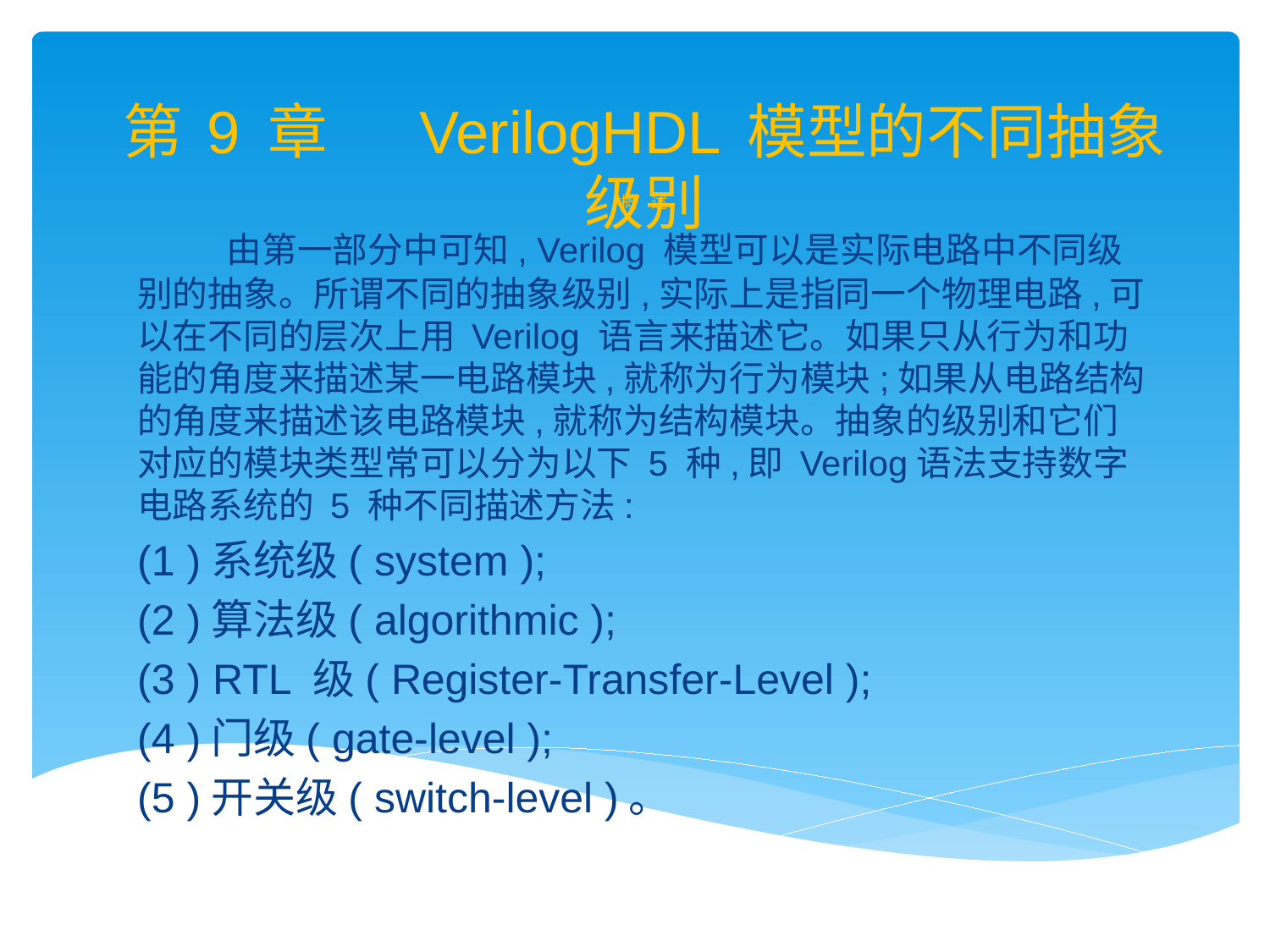

# 第 9 章      VerilogHDL 模型的不同抽象级别
概    述
         由第一部分中可知, Verilog 模型可以是实际电路中不同级别的抽象。所谓不同的抽象级别,实际上是指同一个物理电路,可以在不同的层次上用 Verilog 语言来描述它。如果只从行为和功能的角度来描述某一电路模块,就称为行为模块;如果从电路结构的角度来描述该电路模块,就称为结构模块。抽象的级别和它们对应的模块类型常可以分为以下 5 种,即 Verilog语法支持数字电路系统的 5 种不同描述方法:
(1 )系统级( system );
(2 )算法级( algorithmic );
(3 ) RTL 级( Register-Transfer-Level );
(4 )门级( gate-level );
(5 )开关级( switch-level )。